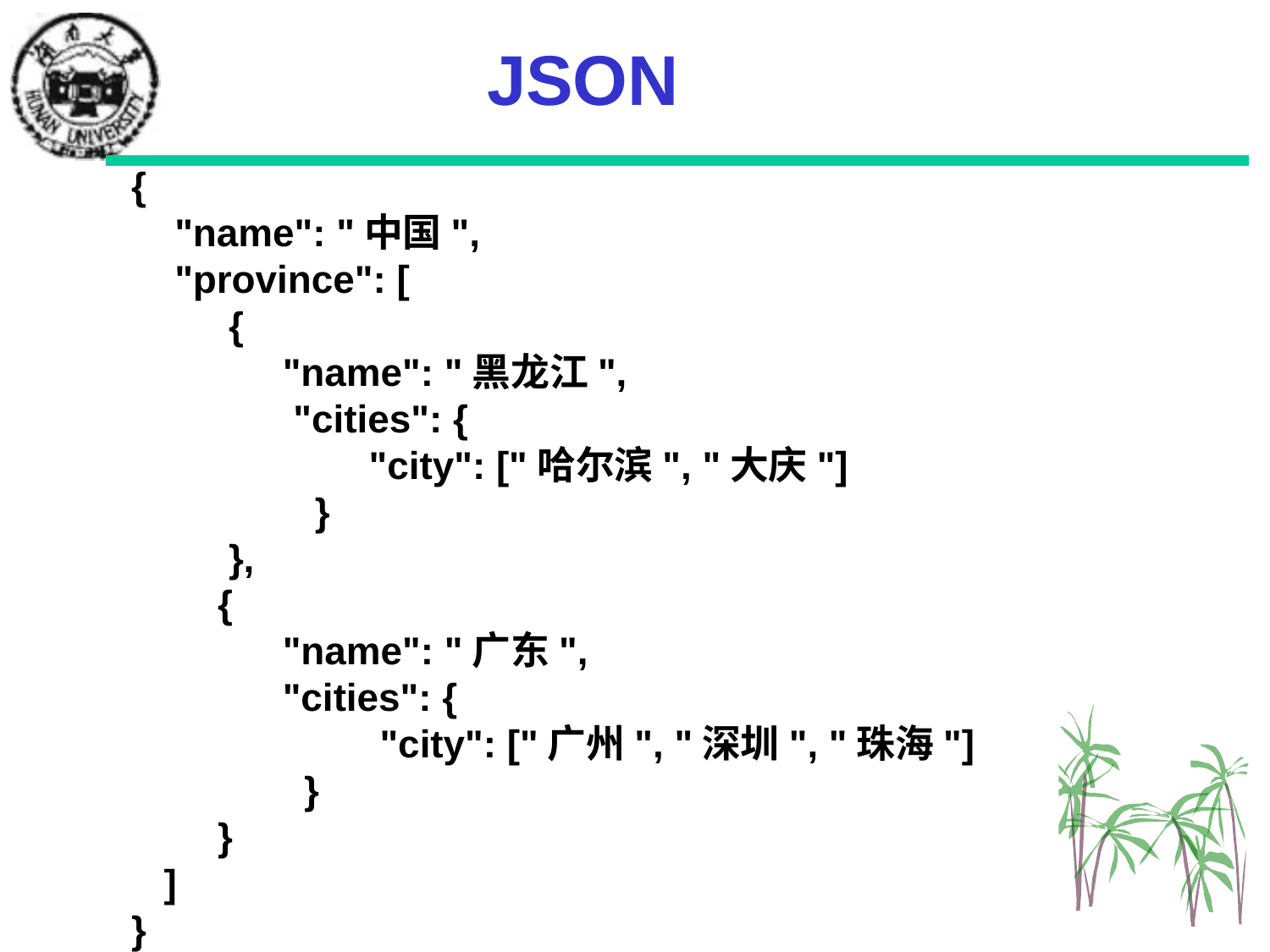

# JSON
{
    "name": "中国",
    "province": [
         {
              "name": "黑龙江",
               "cities": {
                      "city": ["哈尔滨", "大庆"]
                 }
         },
        {
              "name": "广东",
              "cities": {
                       "city": ["广州", "深圳", "珠海"]
                }
        }
   ]
}